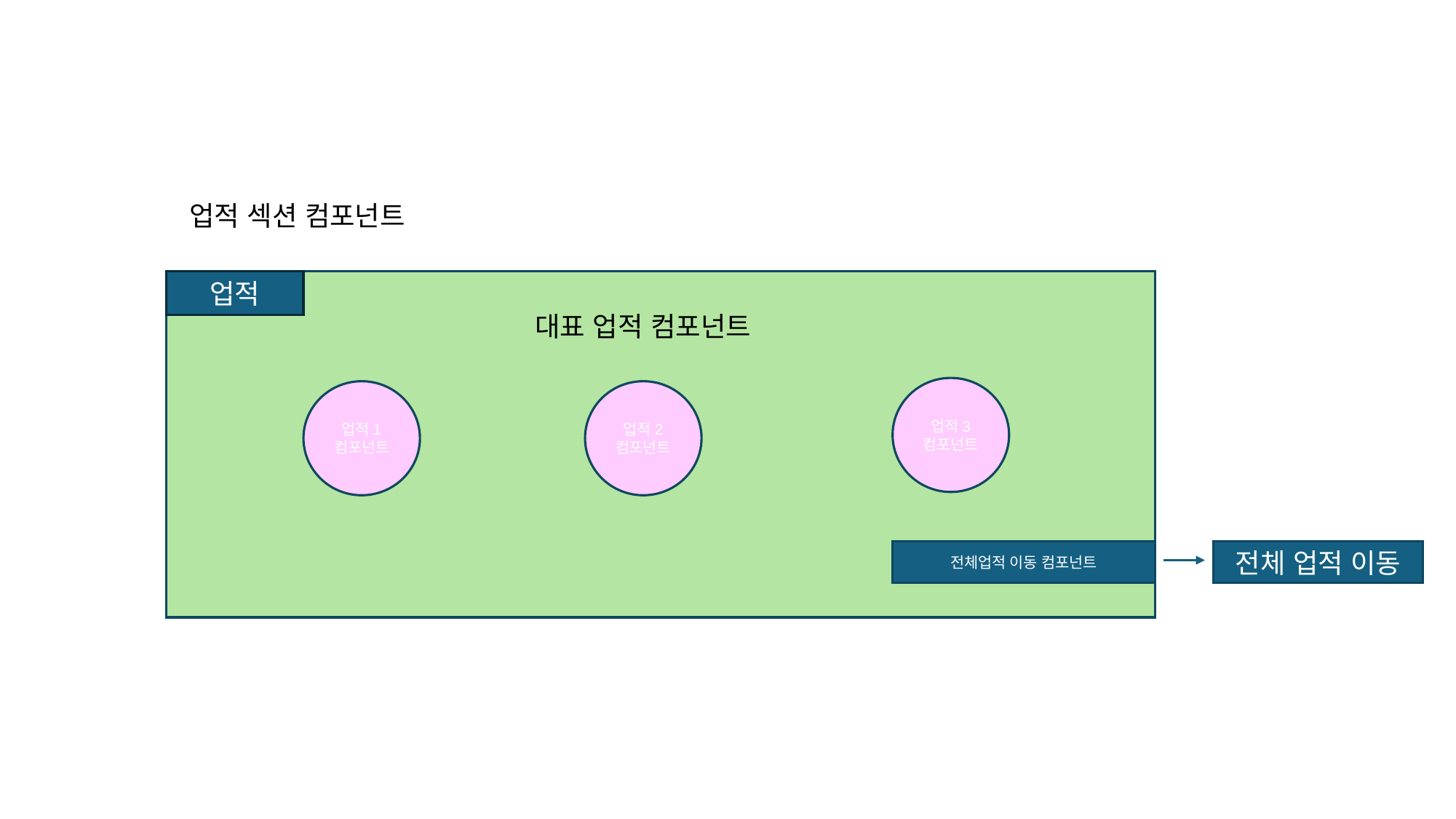

업적 섹션 컴포넌트

업적3
컴포넌트
업적1
컴포넌트
업적2
컴포넌트
전체업적 이동 컴포넌트
업적
대표 업적 컴포넌트
전체 업적 이동